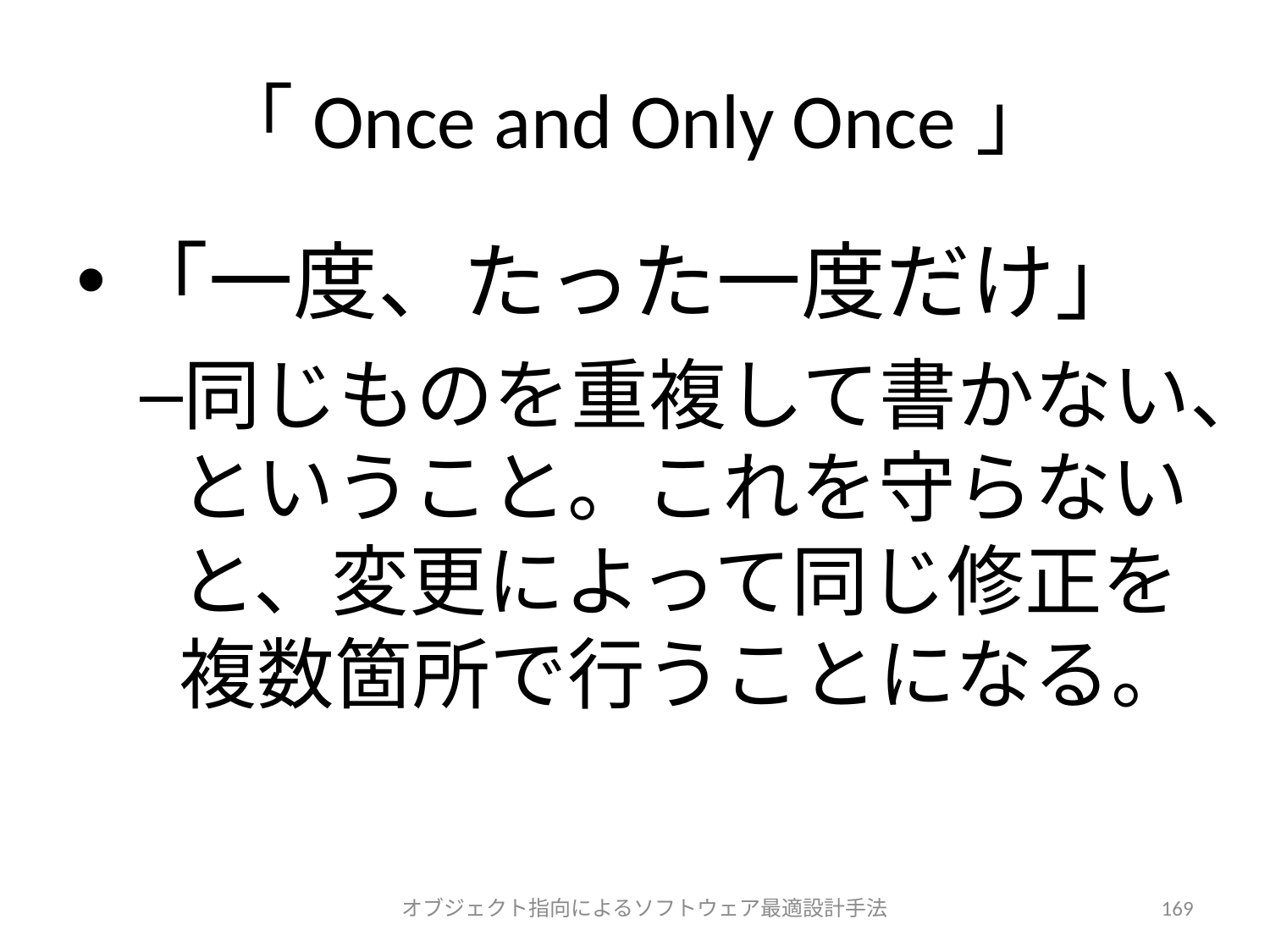

# 「Once and Only Once」
「一度、たった一度だけ」
同じものを重複して書かない、ということ。これを守らないと、変更によって同じ修正を複数箇所で行うことになる。
オブジェクト指向によるソフトウェア最適設計手法
169